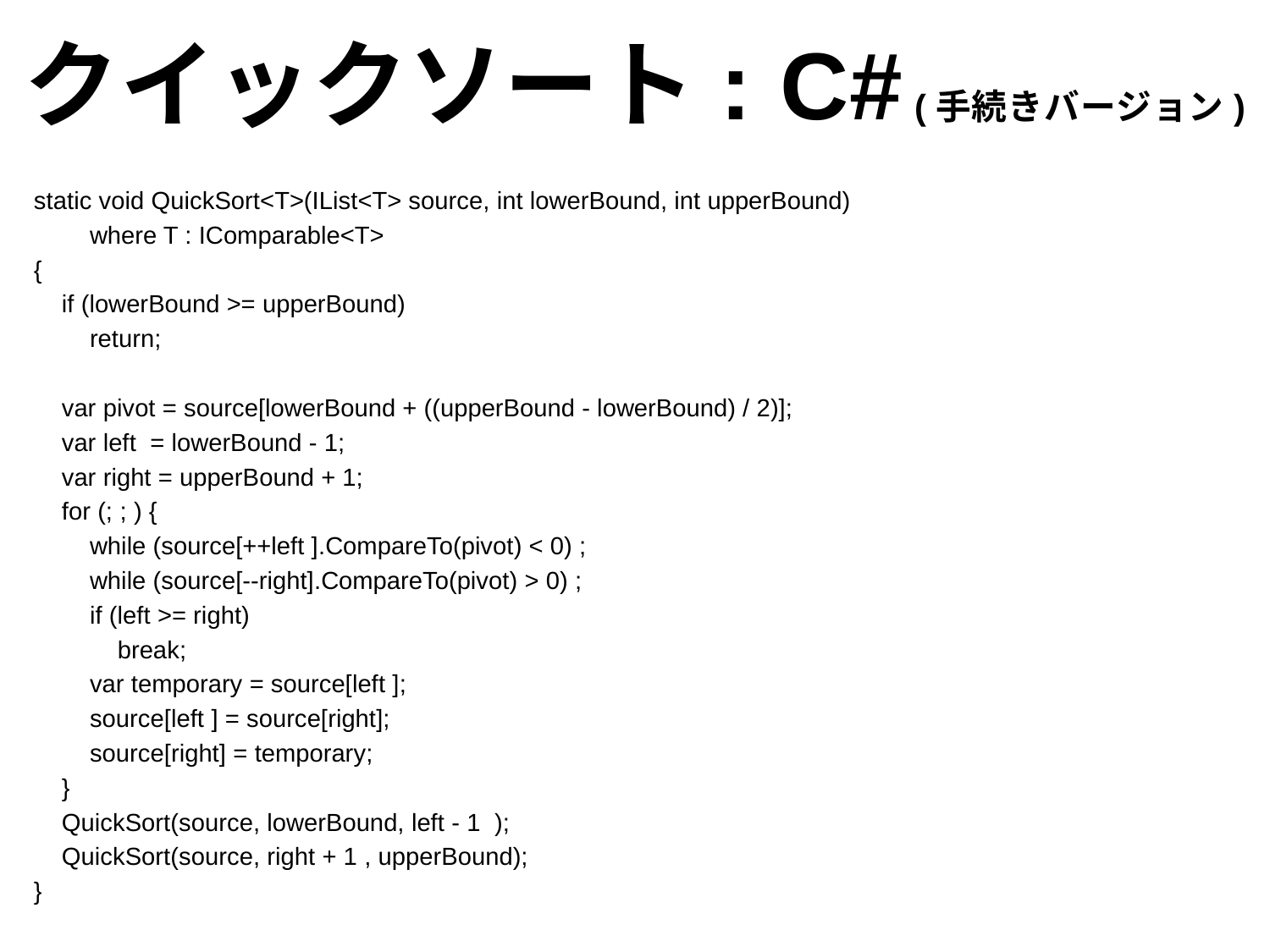

# クイックソート: C# (手続きバージョン)
static void QuickSort<T>(IList<T> source, int lowerBound, int upperBound)
        where T : IComparable<T>
{
    if (lowerBound >= upperBound)
        return;

    var pivot = source[lowerBound + ((upperBound - lowerBound) / 2)];
    var left  = lowerBound - 1;
    var right = upperBound + 1;
    for (; ; ) {
        while (source[++left ].CompareTo(pivot) < 0) ;
        while (source[--right].CompareTo(pivot) > 0) ;
        if (left >= right)
            break;
        var temporary = source[left ];
        source[left ] = source[right];
        source[right] = temporary;
    }
    QuickSort(source, lowerBound, left - 1  );
    QuickSort(source, right + 1 , upperBound);
}